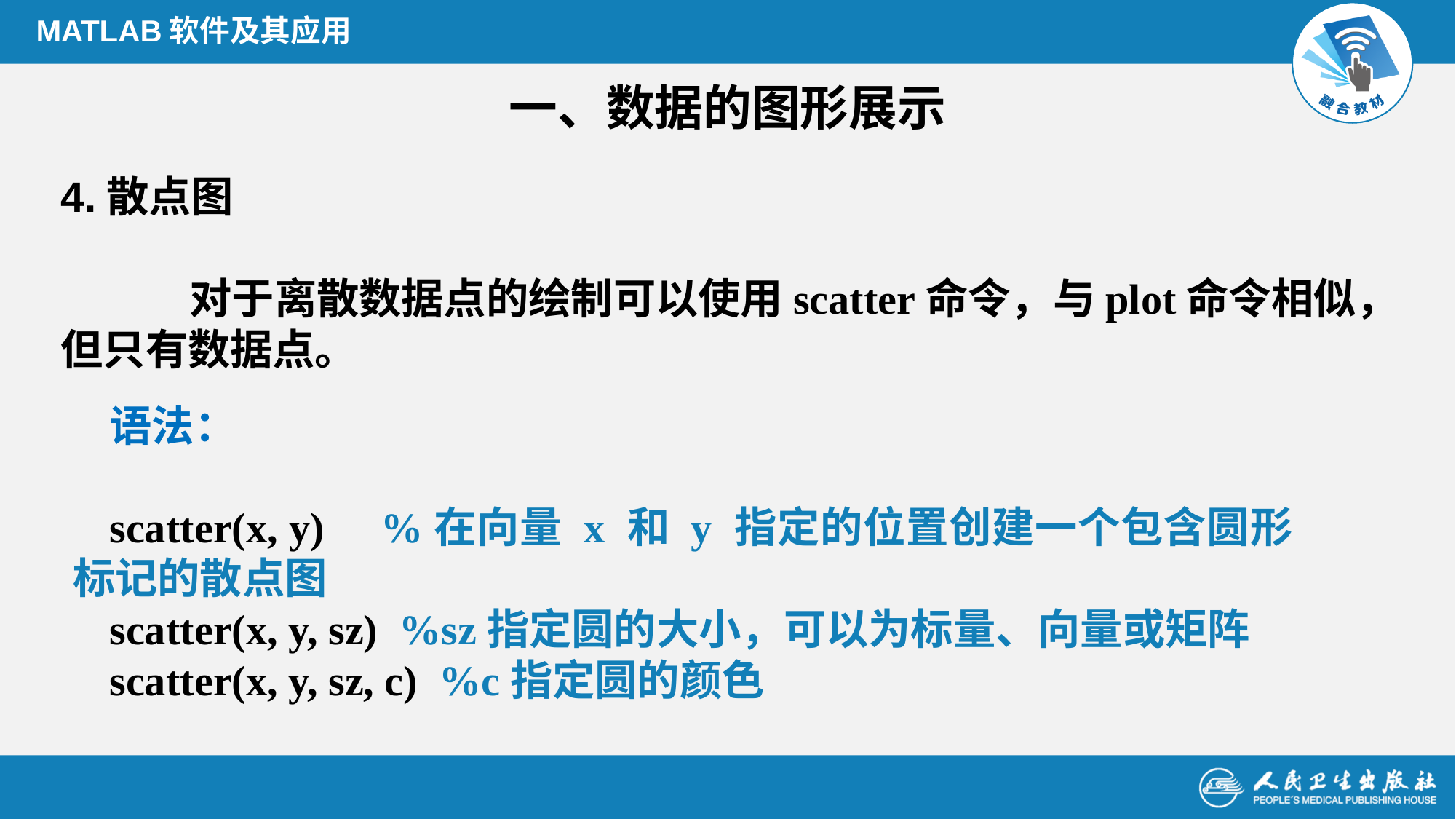

MATLAB软件及其应用
一、数据的图形展示
4.散点图

	 对于离散数据点的绘制可以使用scatter命令，与plot命令相似，但只有数据点。

语法：

scatter(x, y)     %在向量 x 和 y 指定的位置创建一个包含圆形标记的散点图
scatter(x, y, sz)  %sz指定圆的大小，可以为标量、向量或矩阵
scatter(x, y, sz, c)  %c指定圆的颜色